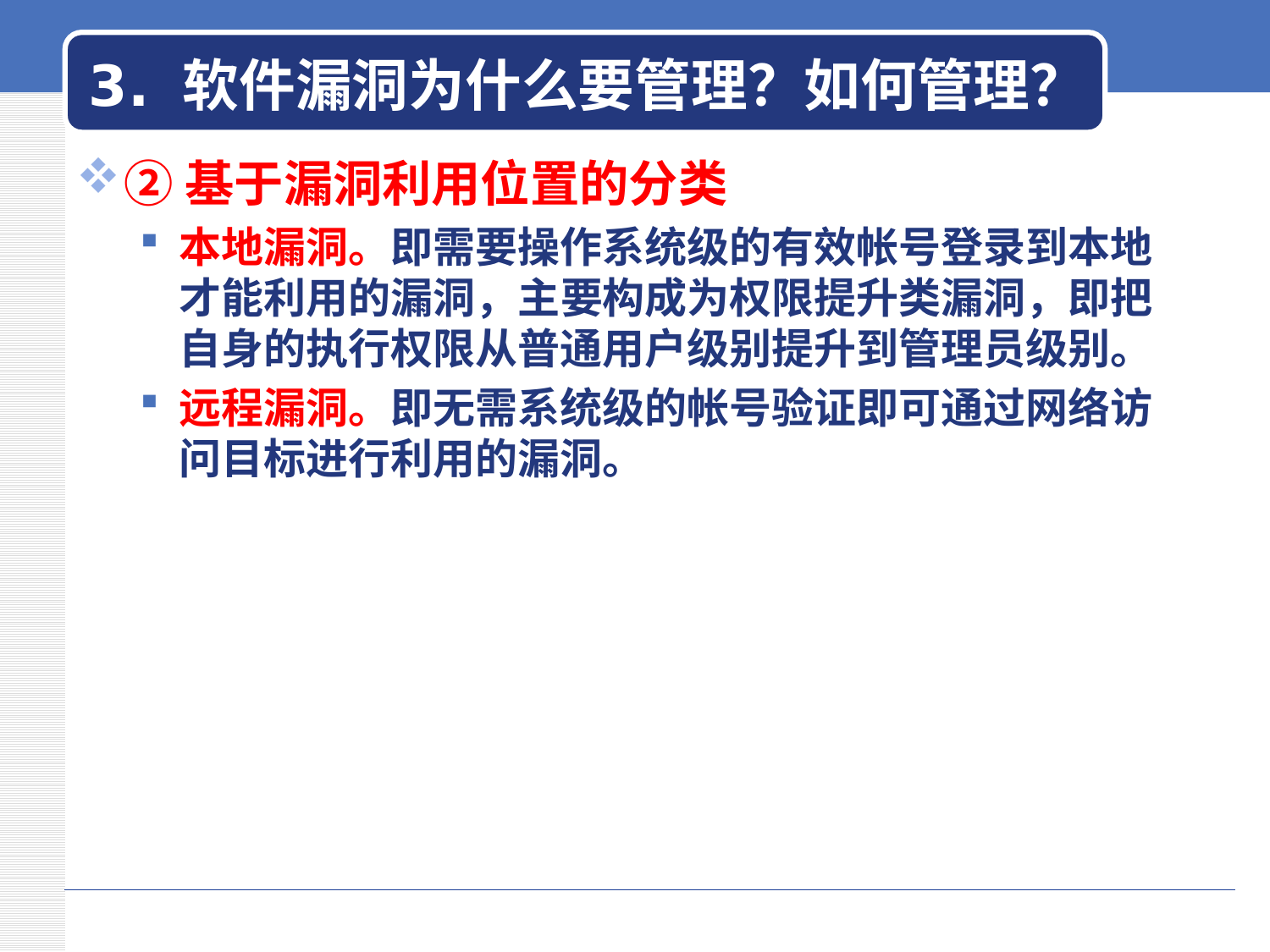

# 3. 软件漏洞为什么要管理？如何管理？
②基于漏洞利用位置的分类
本地漏洞。即需要操作系统级的有效帐号登录到本地才能利用的漏洞，主要构成为权限提升类漏洞，即把自身的执行权限从普通用户级别提升到管理员级别。
远程漏洞。即无需系统级的帐号验证即可通过网络访问目标进行利用的漏洞。